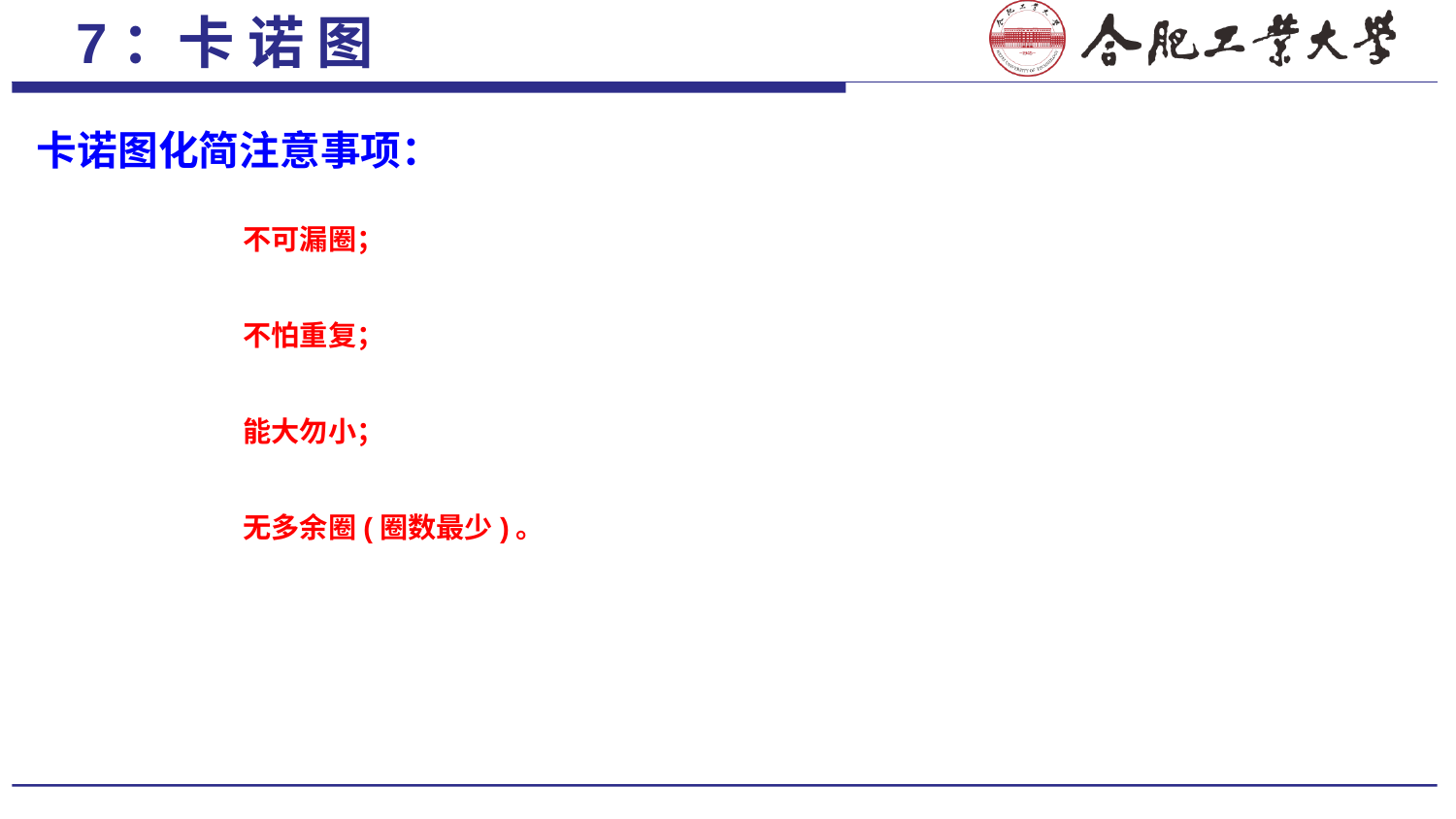

7：卡 诺 图
卡诺图化简注意事项：

不可漏圈；

不怕重复；

能大勿小；

无多余圈(圈数最少)。